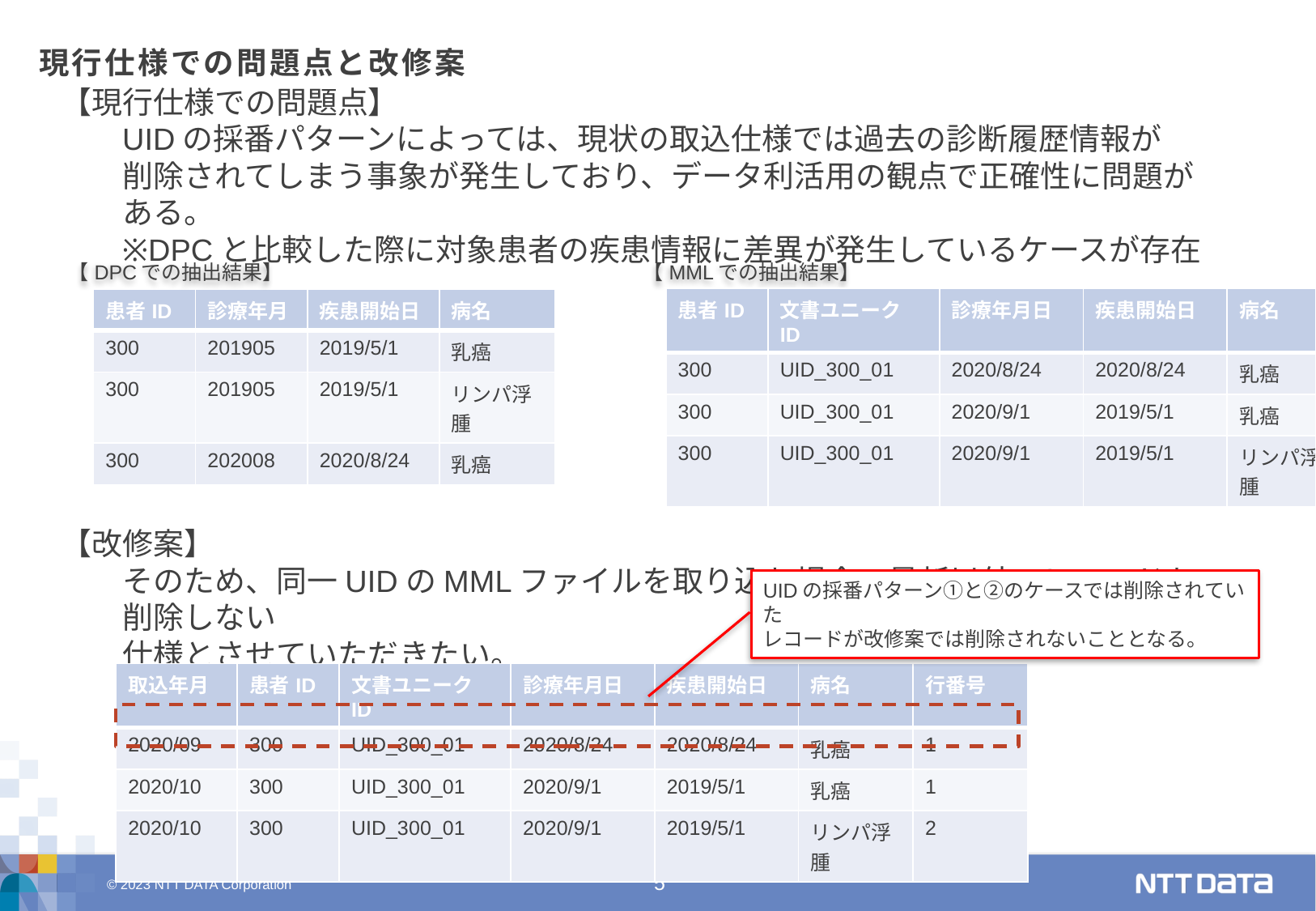

# 現行仕様での問題点と改修案
【現行仕様での問題点】
UIDの採番パターンによっては、現状の取込仕様では過去の診断履歴情報が
削除されてしまう事象が発生しており、データ利活用の観点で正確性に問題がある。
※DPCと比較した際に対象患者の疾患情報に差異が発生しているケースが存在

【改修案】
そのため、同一UIDのMMLファイルを取り込む場合、最新以外のレコードも削除しない
仕様とさせていただきたい。
【DPCでの抽出結果】
【MMLでの抽出結果】
| 患者ID | 文書ユニークID | 診療年月日 | 疾患開始日 | 病名 | 行番号 |
| --- | --- | --- | --- | --- | --- |
| 300 | UID\_300\_01 | 2020/8/24 | 2020/8/24 | 乳癌 | 1 |
| 300 | UID\_300\_01 | 2020/9/1 | 2019/5/1 | 乳癌 | 1 |
| 300 | UID\_300\_01 | 2020/9/1 | 2019/5/1 | リンパ浮腫 | 2 |
| 患者ID | 診療年月 | 疾患開始日 | 病名 |
| --- | --- | --- | --- |
| 300 | 201905 | 2019/5/1 | 乳癌 |
| 300 | 201905 | 2019/5/1 | リンパ浮腫 |
| 300 | 202008 | 2020/8/24 | 乳癌 |
UIDの採番パターン①と②のケースでは削除されていた
レコードが改修案では削除されないこととなる。

| 取込年月 | 患者ID | 文書ユニークID | 診療年月日 | 疾患開始日 | 病名 | 行番号 |
| --- | --- | --- | --- | --- | --- | --- |
| 2020/09 | 300 | UID\_300\_01 | 2020/8/24 | 2020/8/24 | 乳癌 | 1 |
| 2020/10 | 300 | UID\_300\_01 | 2020/9/1 | 2019/5/1 | 乳癌 | 1 |
| 2020/10 | 300 | UID\_300\_01 | 2020/9/1 | 2019/5/1 | リンパ浮腫 | 2 |